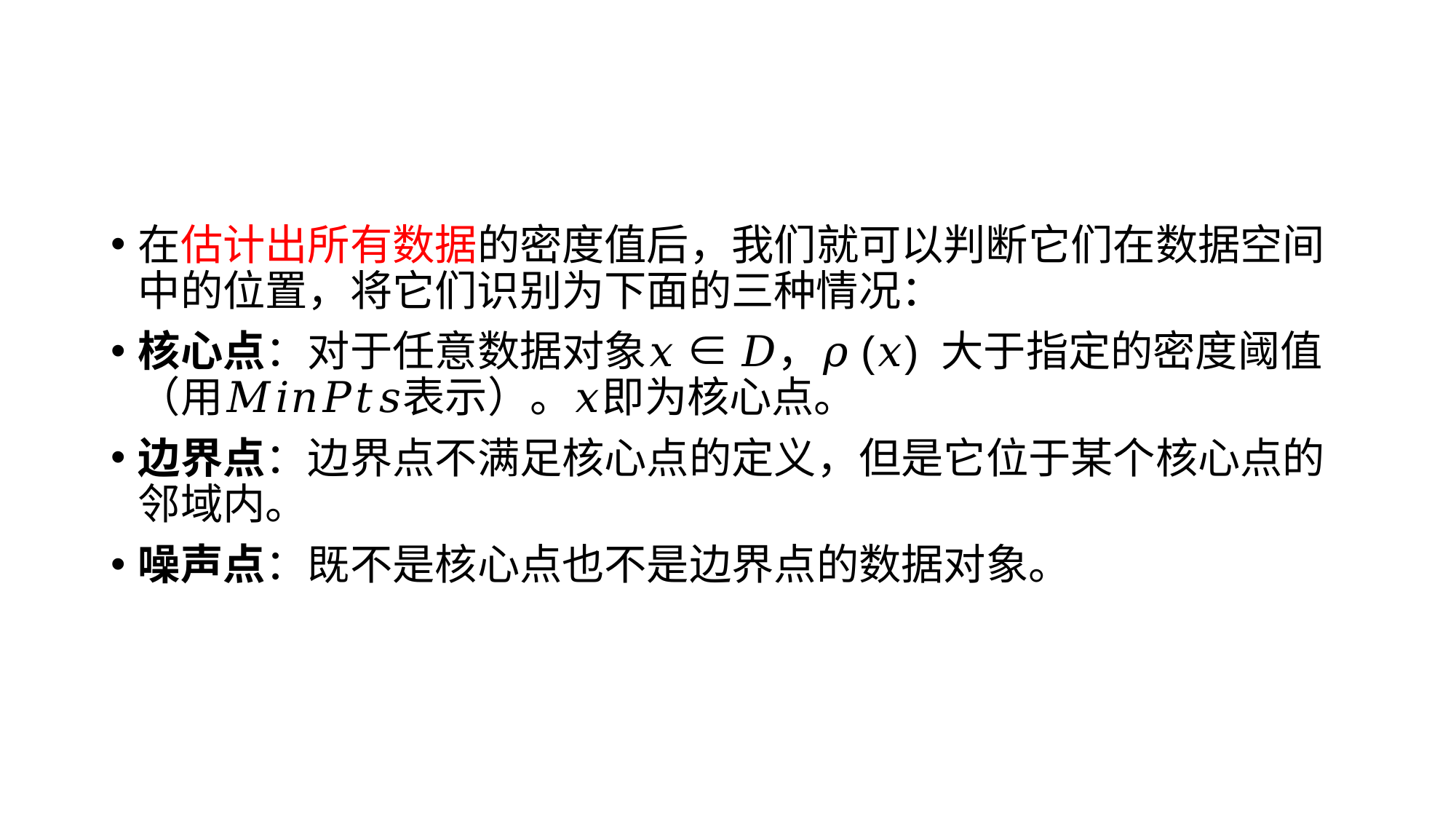

#
在估计出所有数据的密度值后，我们就可以判断它们在数据空间中的位置，将它们识别为下面的三种情况：
核心点：对于任意数据对象𝑥 ∈ 𝐷，𝜌(𝑥) 大于指定的密度阈值（用𝑀𝑖𝑛𝑃𝑡𝑠表示）。𝑥即为核心点。
边界点：边界点不满足核心点的定义，但是它位于某个核心点的邻域内。
噪声点：既不是核心点也不是边界点的数据对象。